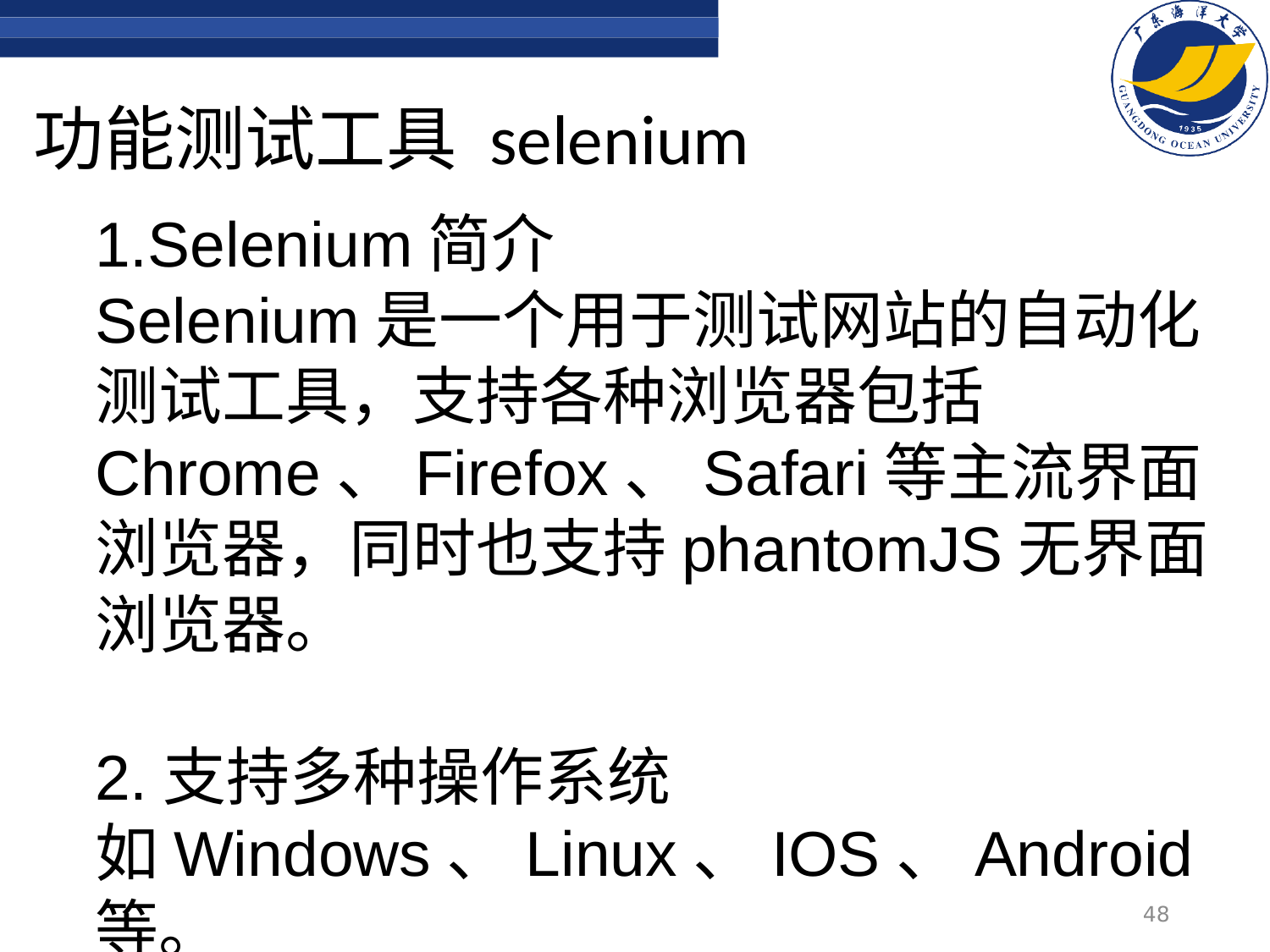

# 功能测试工具 selenium
1.Selenium简介
Selenium是一个用于测试网站的自动化测试工具，支持各种浏览器包括Chrome、Firefox、Safari等主流界面浏览器，同时也支持phantomJS无界面浏览器。

2.支持多种操作系统
如Windows、Linux、IOS、Android等。

48